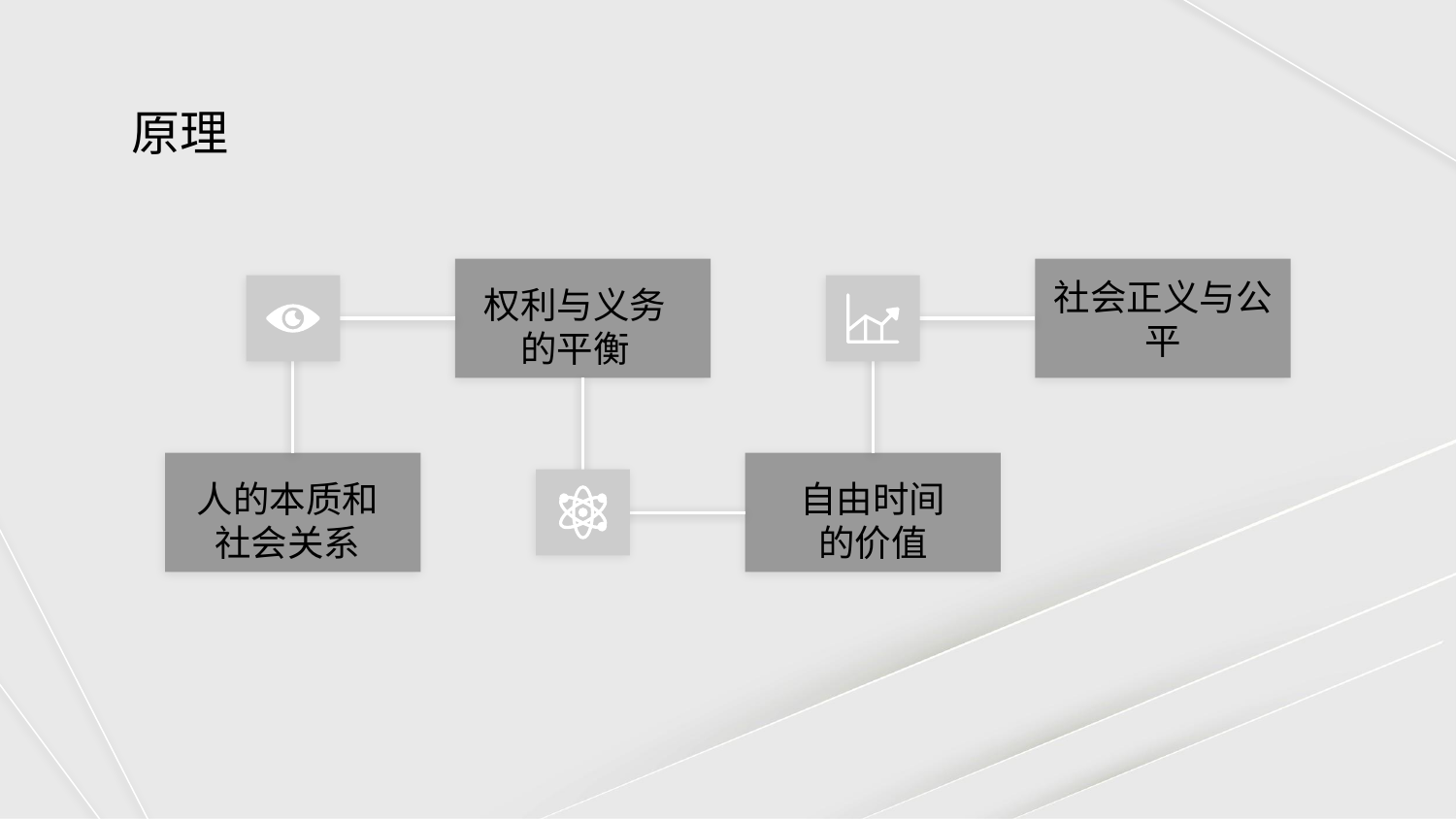

# 原理
社会正义与公平

权利与义务的平衡

人的本质和社会关系
自由时间的价值